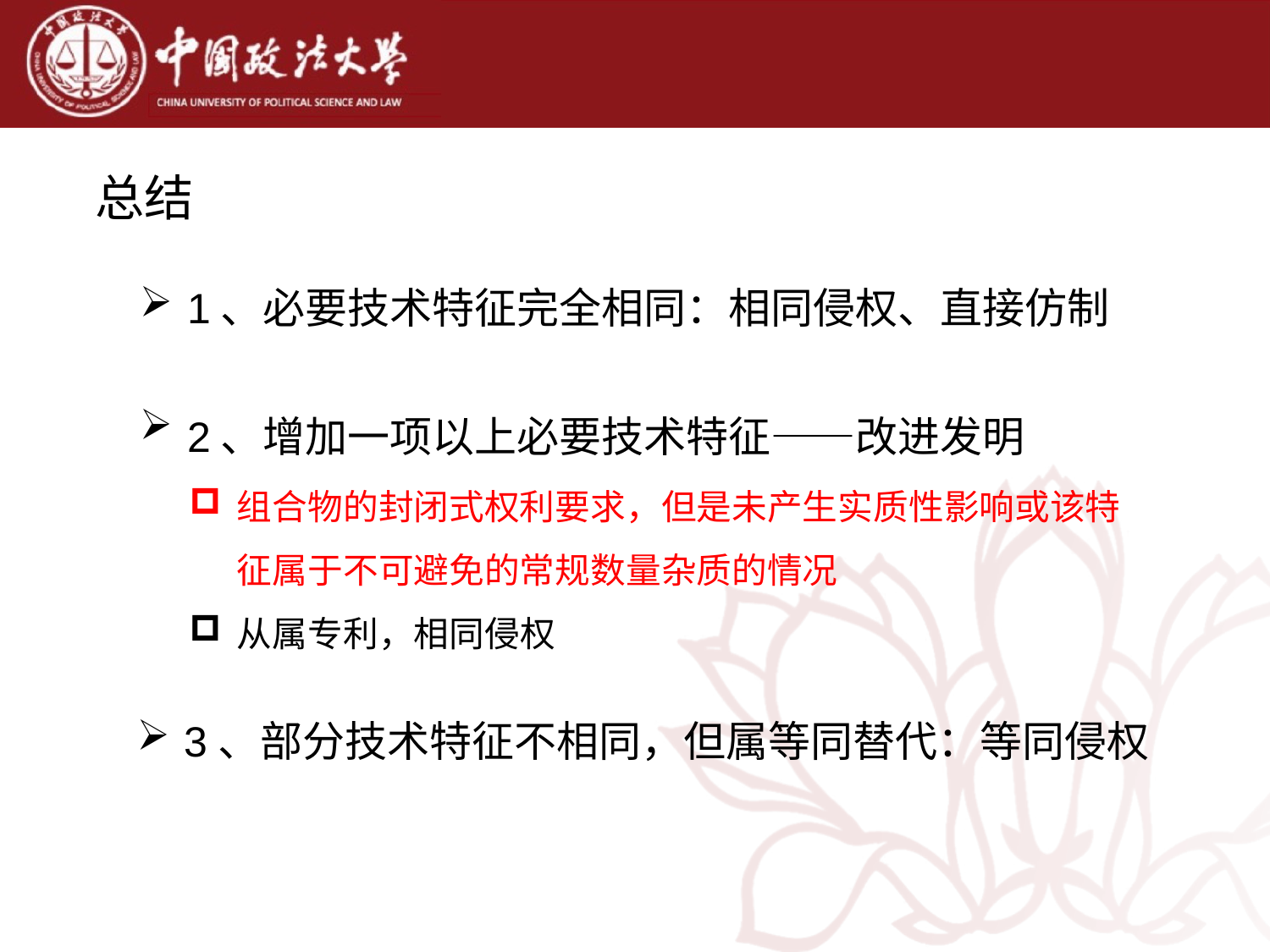

总结
1、必要技术特征完全相同：相同侵权、直接仿制
2、增加一项以上必要技术特征——改进发明
组合物的封闭式权利要求，但是未产生实质性影响或该特征属于不可避免的常规数量杂质的情况
从属专利，相同侵权
3、部分技术特征不相同，但属等同替代：等同侵权